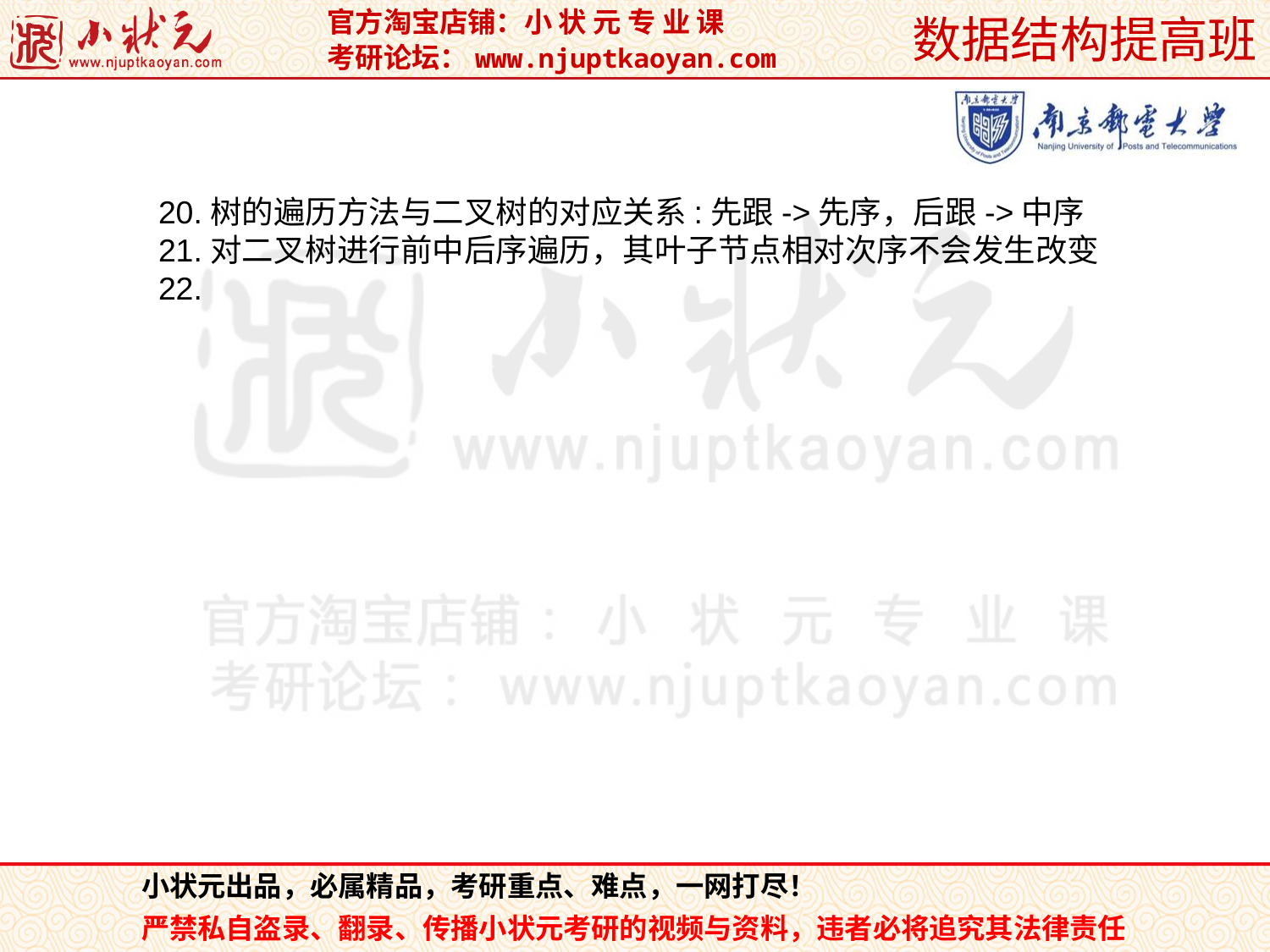

20.树的遍历方法与二叉树的对应关系:先跟->先序，后跟->中序
21.对二叉树进行前中后序遍历，其叶子节点相对次序不会发生改变
22.